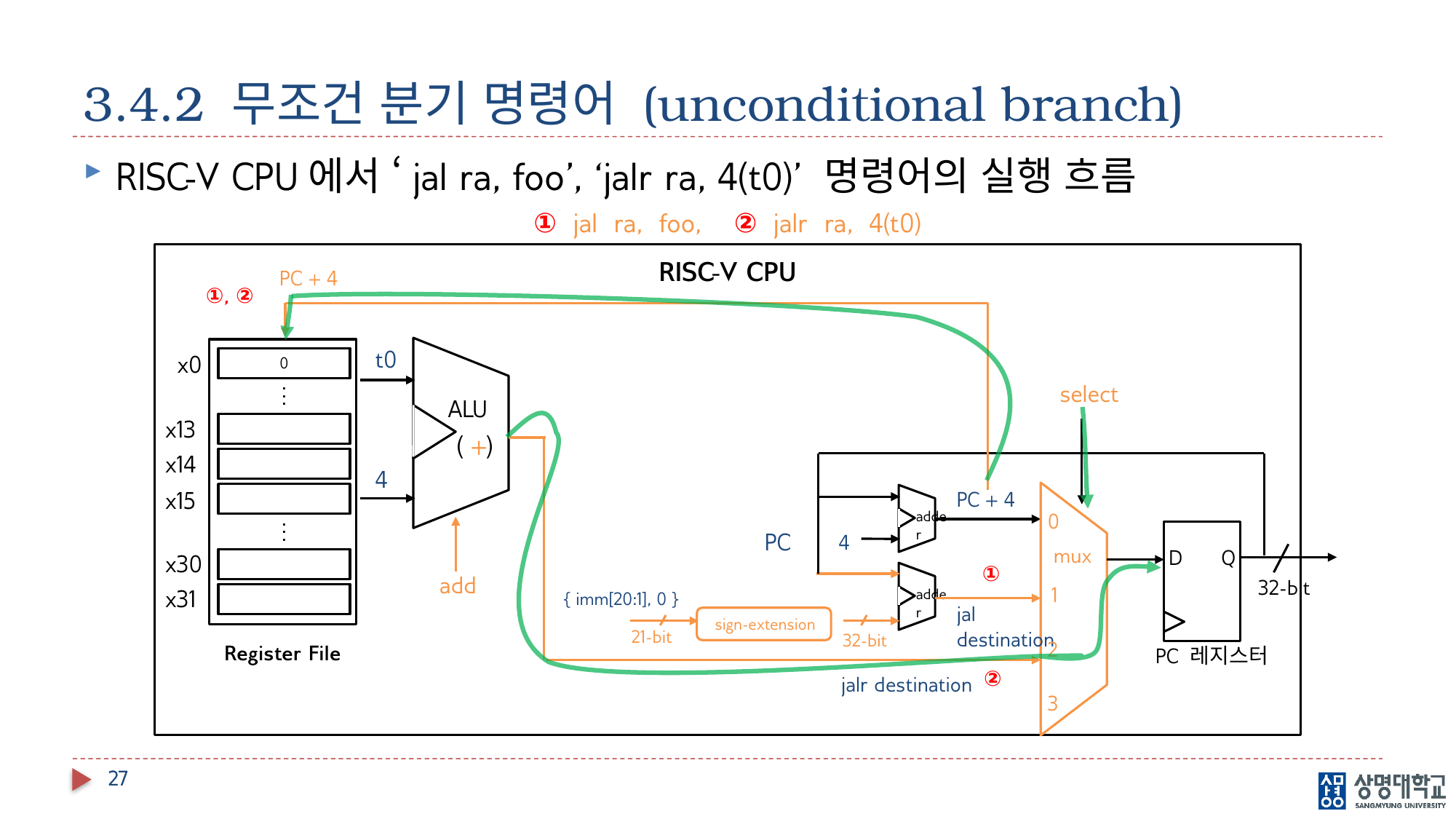

# 3.4.2 무조건 분기 명령어 (unconditional branch)

RISC-V CPU에서 ‘jal ra, foo’, ‘jalr ra, 4(t0)’ 명령어의 실행 흐름

①  jal  ra,  foo,    ②  jalr  ra,  4(t0)

RISC-V CPU
PC + 4
①, ②

ALU
( +)
t0

x0
0

select
.
.
.

x13

x14

4
x15
PC + 4

adder
0
.
.
.
PC

4
mux
D
Q
x30

①

add
32-bit

1
x31
adder
{ imm[20:1], 0 }

jal
destination

sign-extension

21-bit
32-bit
2
Register File
PC 레지스터
②
jalr destination
3
27
27